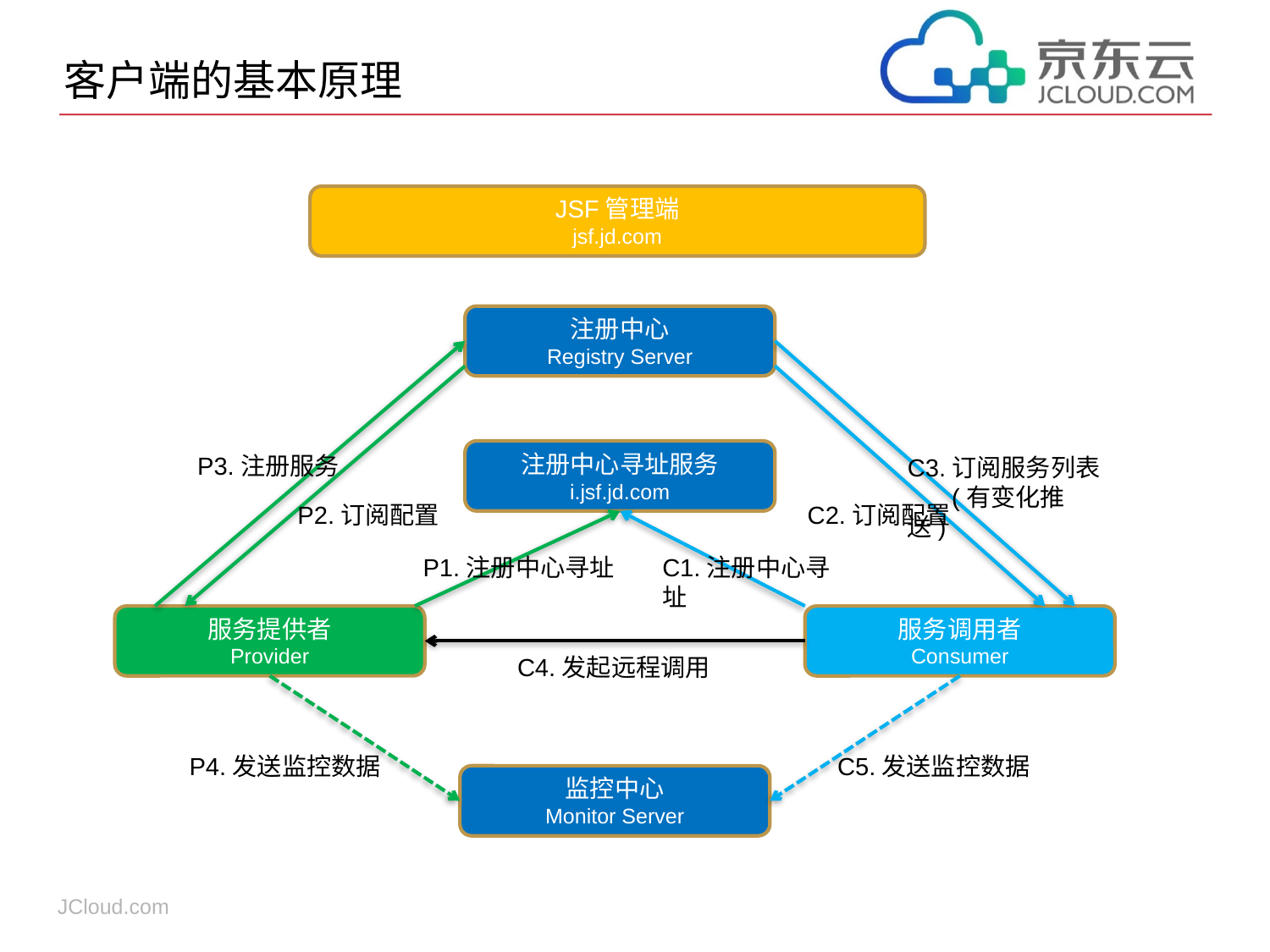

客户端的基本原理
JSF管理端
jsf.jd.com
注册中心
Registry Server
P3.注册服务
C3.订阅服务列表
       (有变化推送)
P2.订阅配置
C2.订阅配置
注册中心寻址服务
i.jsf.jd.com
P1.注册中心寻址
C1.注册中心寻址
服务提供者
Provider
服务调用者
Consumer
C4.发起远程调用
P4.发送监控数据
C5.发送监控数据
监控中心
Monitor Server